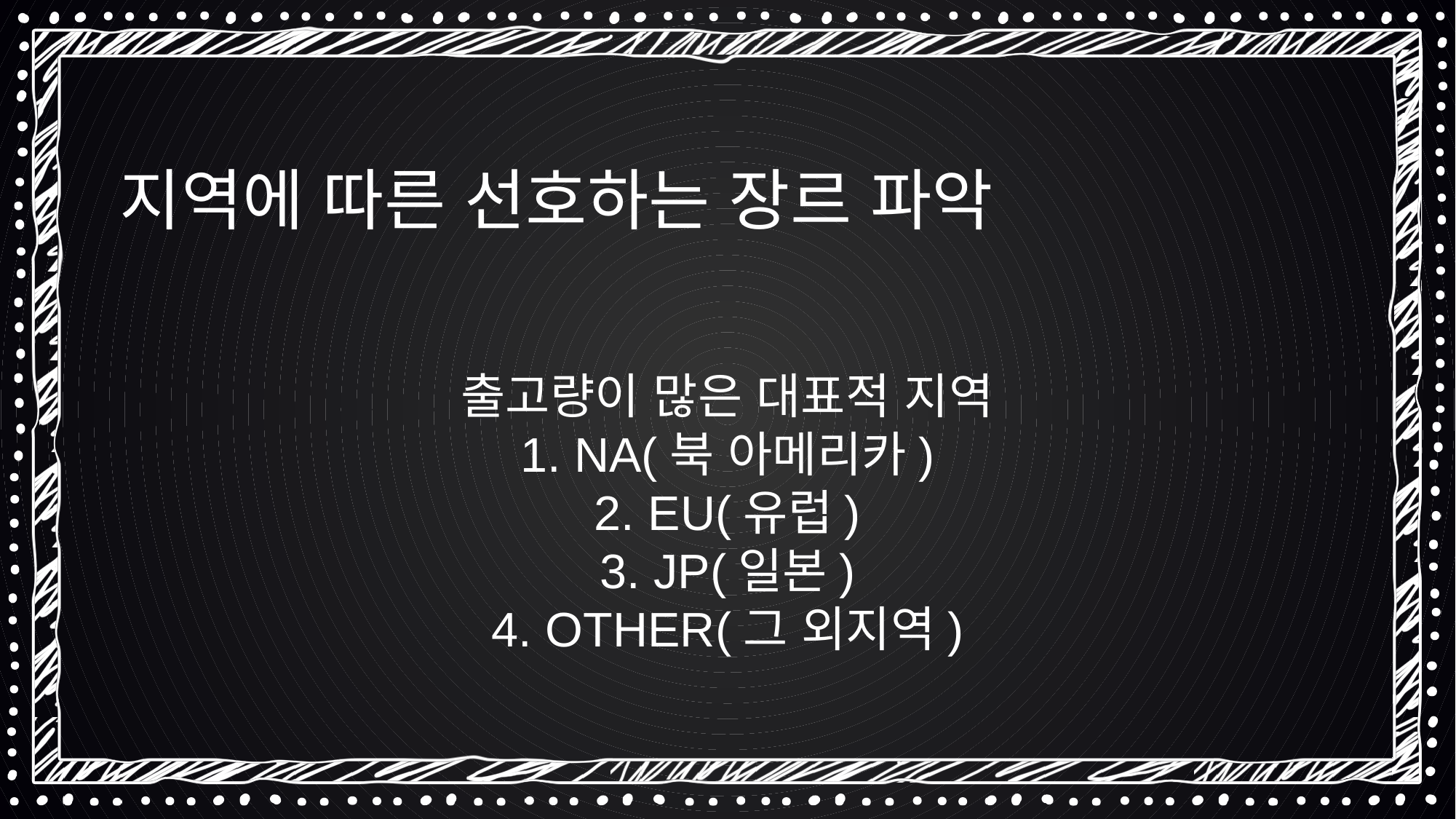

# 지역에 따른 선호하는 장르 파악
출고량이 많은 대표적 지역
1. NA(북 아메리카)
2. EU(유럽)
3. JP(일본)
4. OTHER(그 외지역)